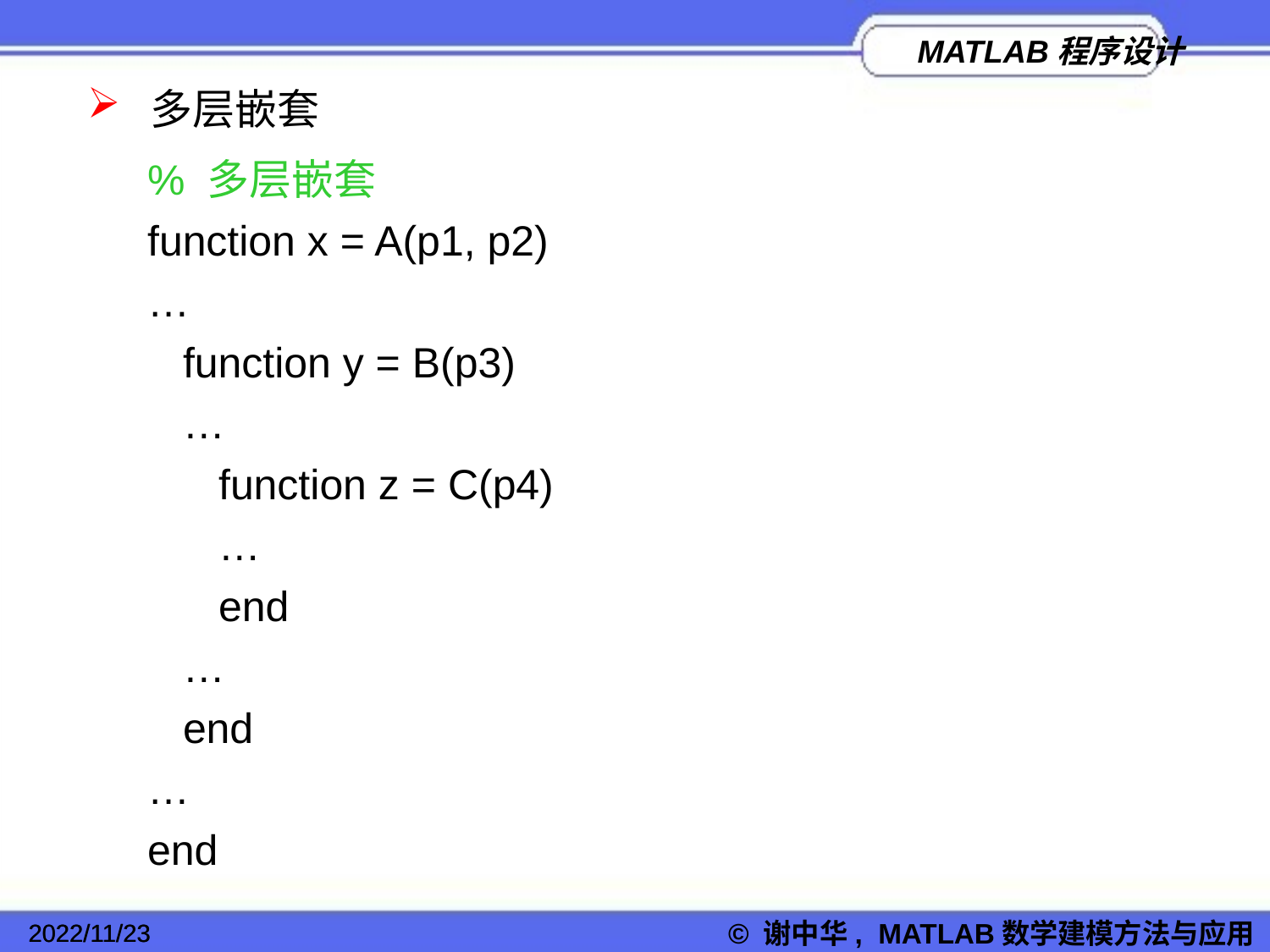

多层嵌套
% 多层嵌套
function x = A(p1, p2)
…
   function y = B(p3)
   …
      function z = C(p4)
      …
      end
   …
   end
…
end
2022/11/23
© 谢中华,  MATLAB数学建模方法与应用